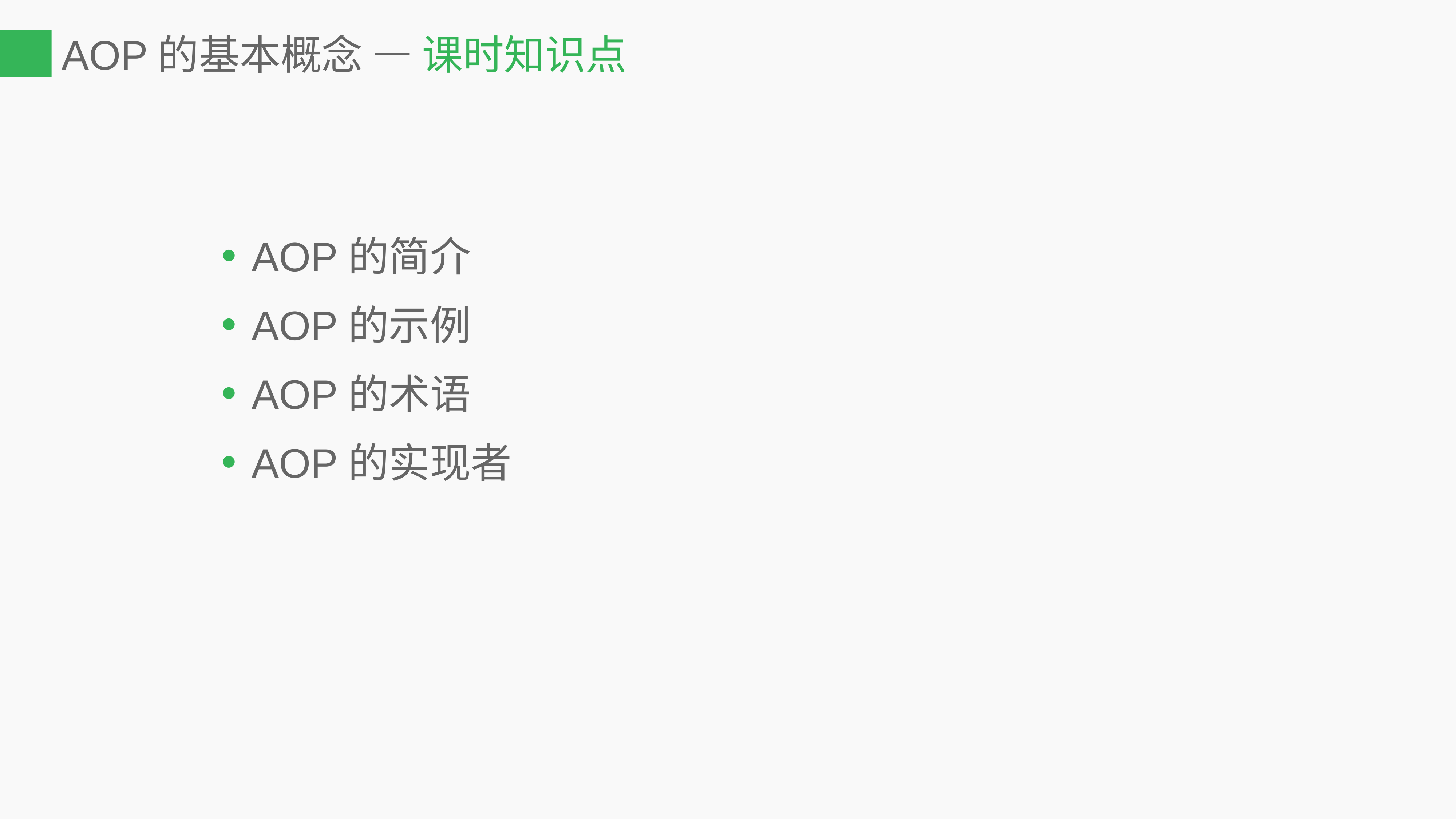

# AOP的基本概念 — 课时知识点
AOP的简介
AOP的示例
AOP的术语
AOP的实现者